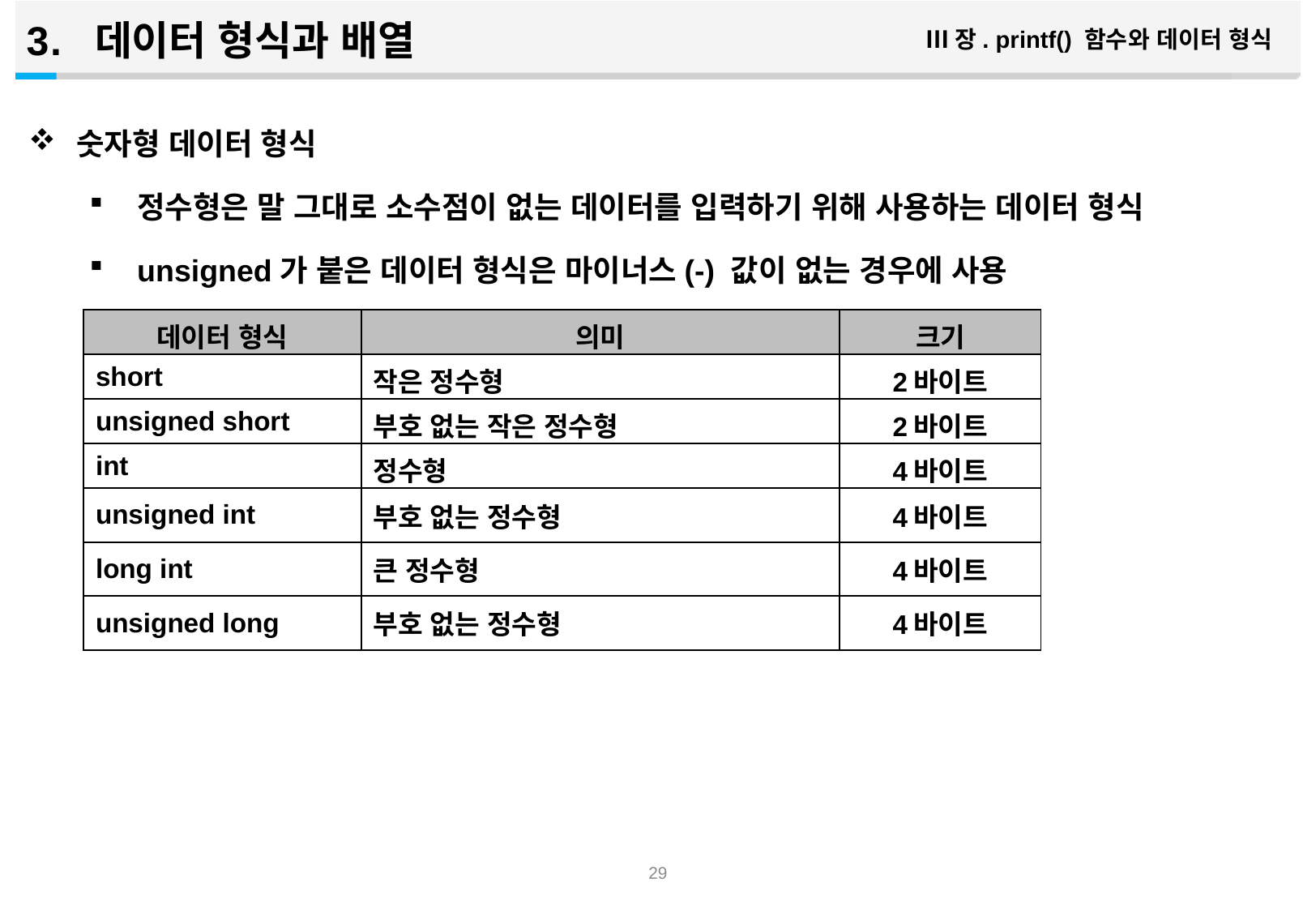

데이터 형식과 배열
Ⅲ장. printf() 함수와 데이터 형식
숫자형 데이터 형식
정수형은 말 그대로 소수점이 없는 데이터를 입력하기 위해 사용하는 데이터 형식
unsigned가 붙은 데이터 형식은 마이너스(-) 값이 없는 경우에 사용
| 데이터 형식 | 의미 | 크기 |
| --- | --- | --- |
| short | 작은 정수형 | 2바이트 |
| unsigned short | 부호 없는 작은 정수형 | 2바이트 |
| int | 정수형 | 4바이트 |
| unsigned int | 부호 없는 정수형 | 4바이트 |
| long int | 큰 정수형 | 4바이트 |
| unsigned long | 부호 없는 정수형 | 4바이트 |
29